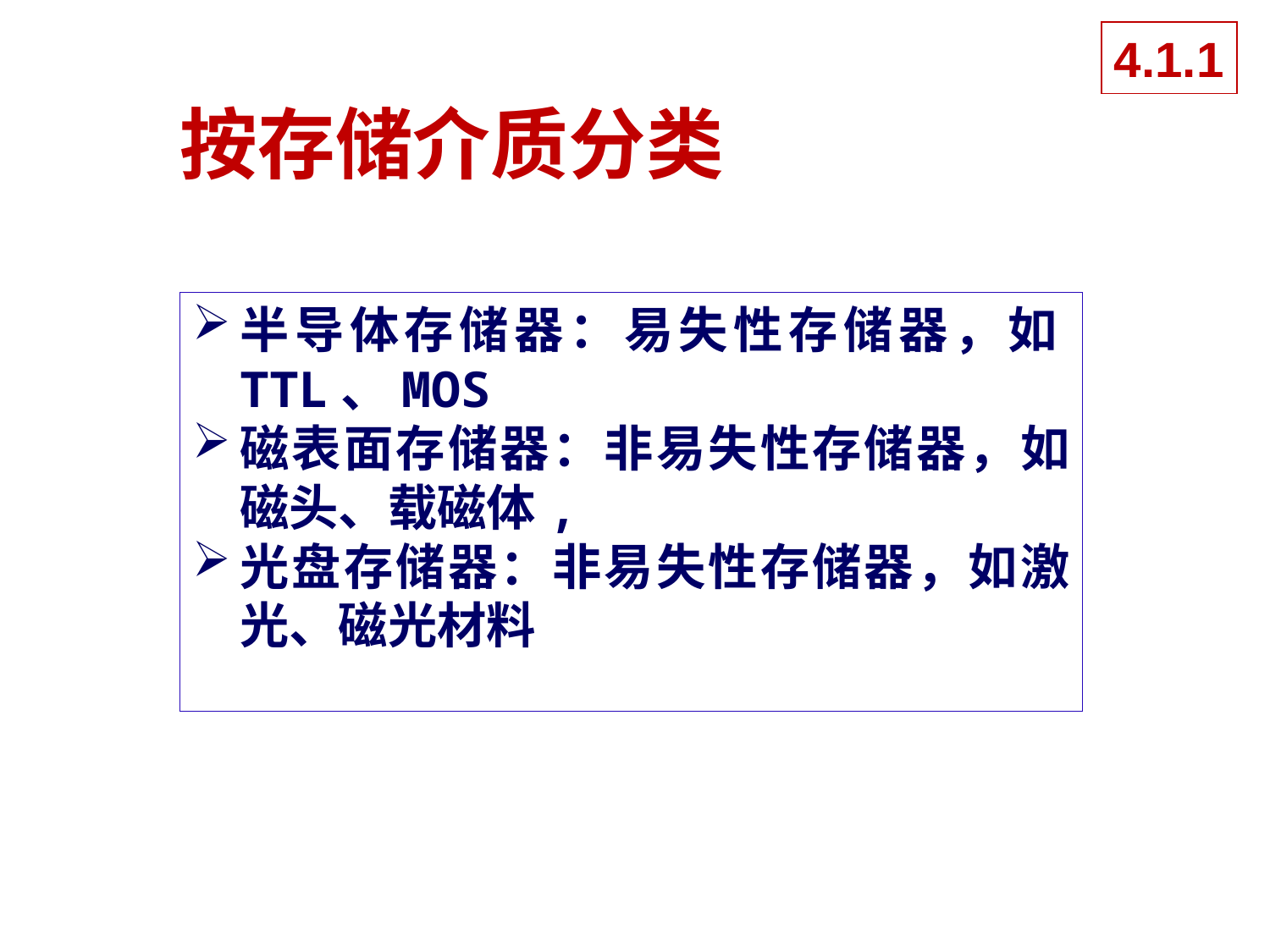

4.1.1
# 按存储介质分类
半导体存储器：易失性存储器，如TTL、MOS
磁表面存储器：非易失性存储器，如磁头、载磁体,
光盘存储器：非易失性存储器，如激光、磁光材料